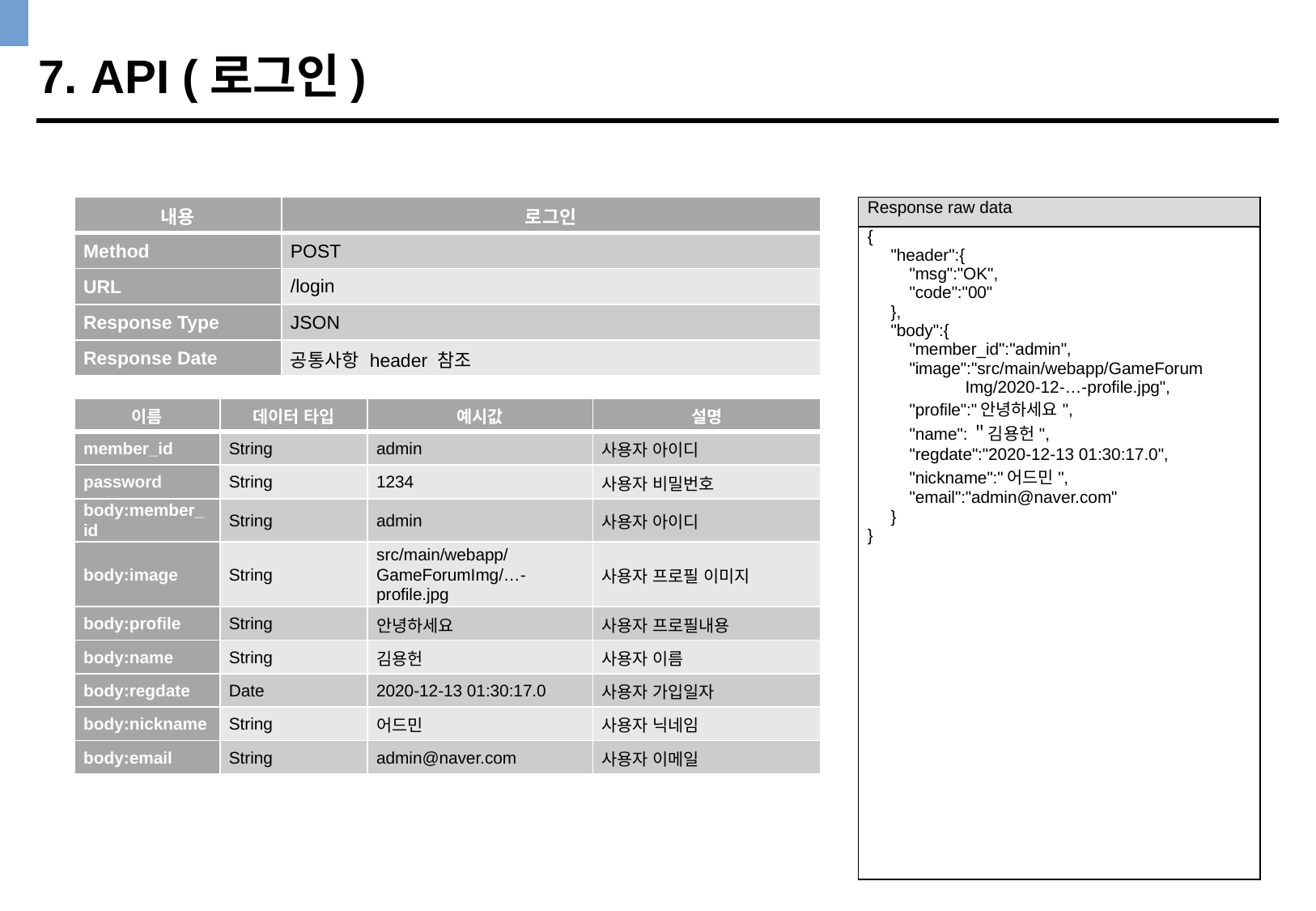

7. API (로그인)
| 내용 | 로그인 |
| --- | --- |
| Method | POST |
| URL | /login |
| Response Type | JSON |
| Response Date | 공통사항 header 참조 |
| Response raw data |
| --- |
| { "header":{ "msg":"OK", "code":"00" }, "body":{ "member\_id":"admin", "image":"src/main/webapp/GameForum Img/2020-12-…-profile.jpg", "profile":"안녕하세요", "name":＂김용헌", "regdate":"2020-12-13 01:30:17.0", "nickname":"어드민", "email":"admin@naver.com" } } |
| 이름 | 데이터 타입 | 예시값 | 설명 |
| --- | --- | --- | --- |
| member\_id | String | admin | 사용자 아이디 |
| password | String | 1234 | 사용자 비밀번호 |
| body:member\_ id | String | admin | 사용자 아이디 |
| body:image | String | src/main/webapp/GameForumImg/…-profile.jpg | 사용자 프로필 이미지 |
| body:profile | String | 안녕하세요 | 사용자 프로필내용 |
| body:name | String | 김용헌 | 사용자 이름 |
| body:regdate | Date | 2020-12-13 01:30:17.0 | 사용자 가입일자 |
| body:nickname | String | 어드민 | 사용자 닉네임 |
| body:email | String | admin@naver.com | 사용자 이메일 |